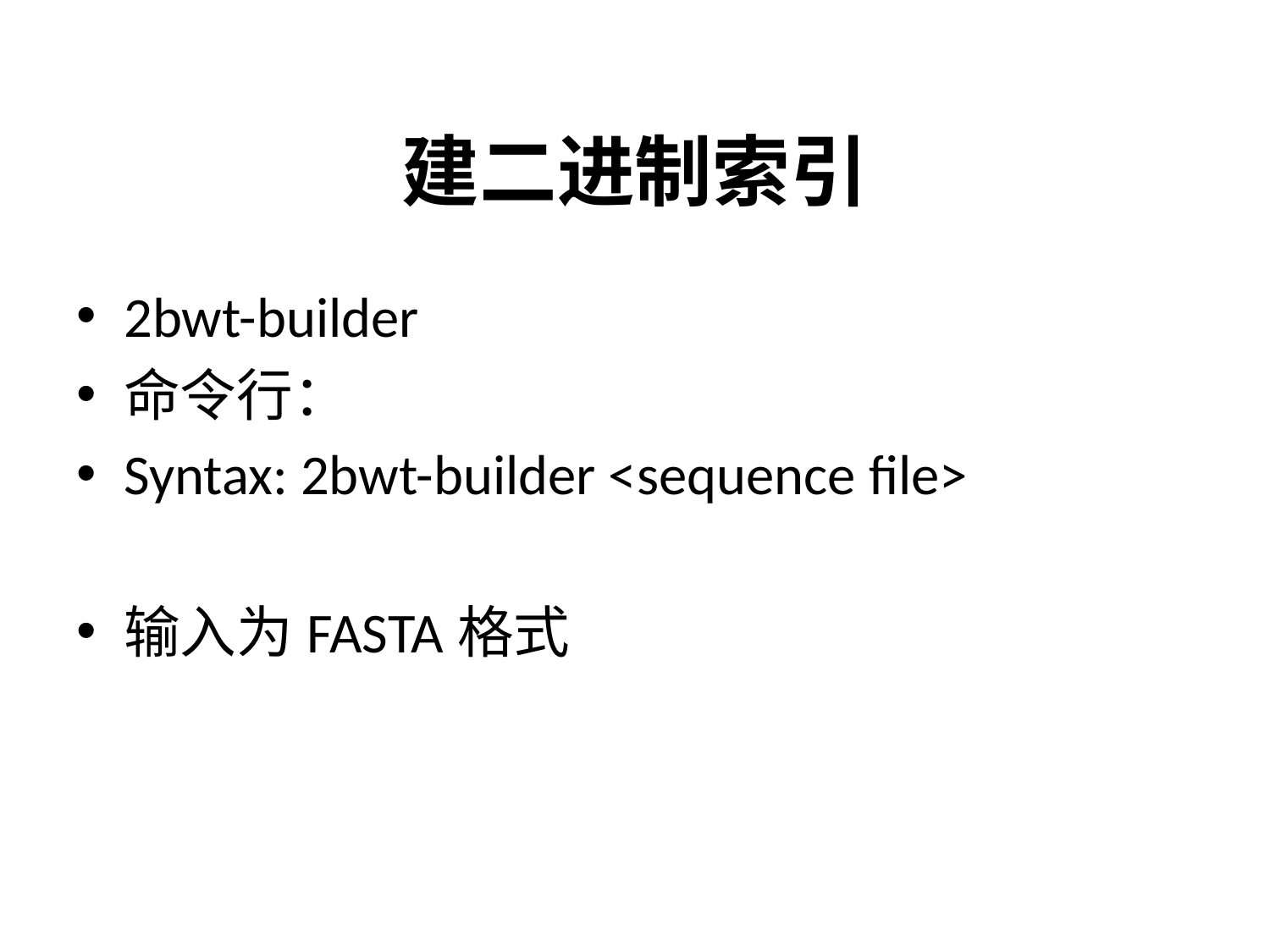

# 建二进制索引
2bwt-builder
命令行：
Syntax: 2bwt-builder <sequence file>

输入为FASTA格式